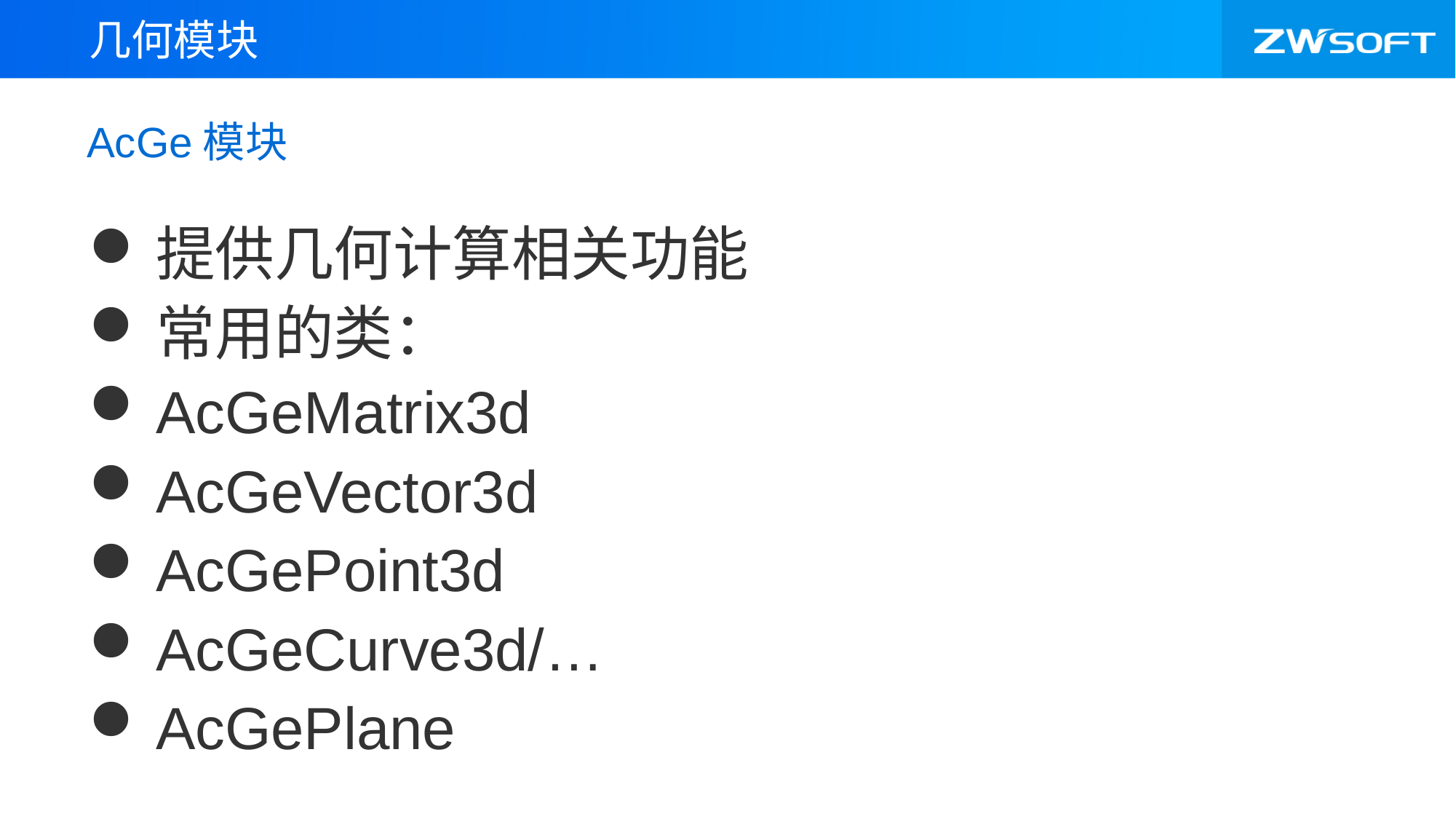

几何模块
# AcGe模块
提供几何计算相关功能
常用的类：
AcGeMatrix3d
AcGeVector3d
AcGePoint3d
AcGeCurve3d/…
AcGePlane